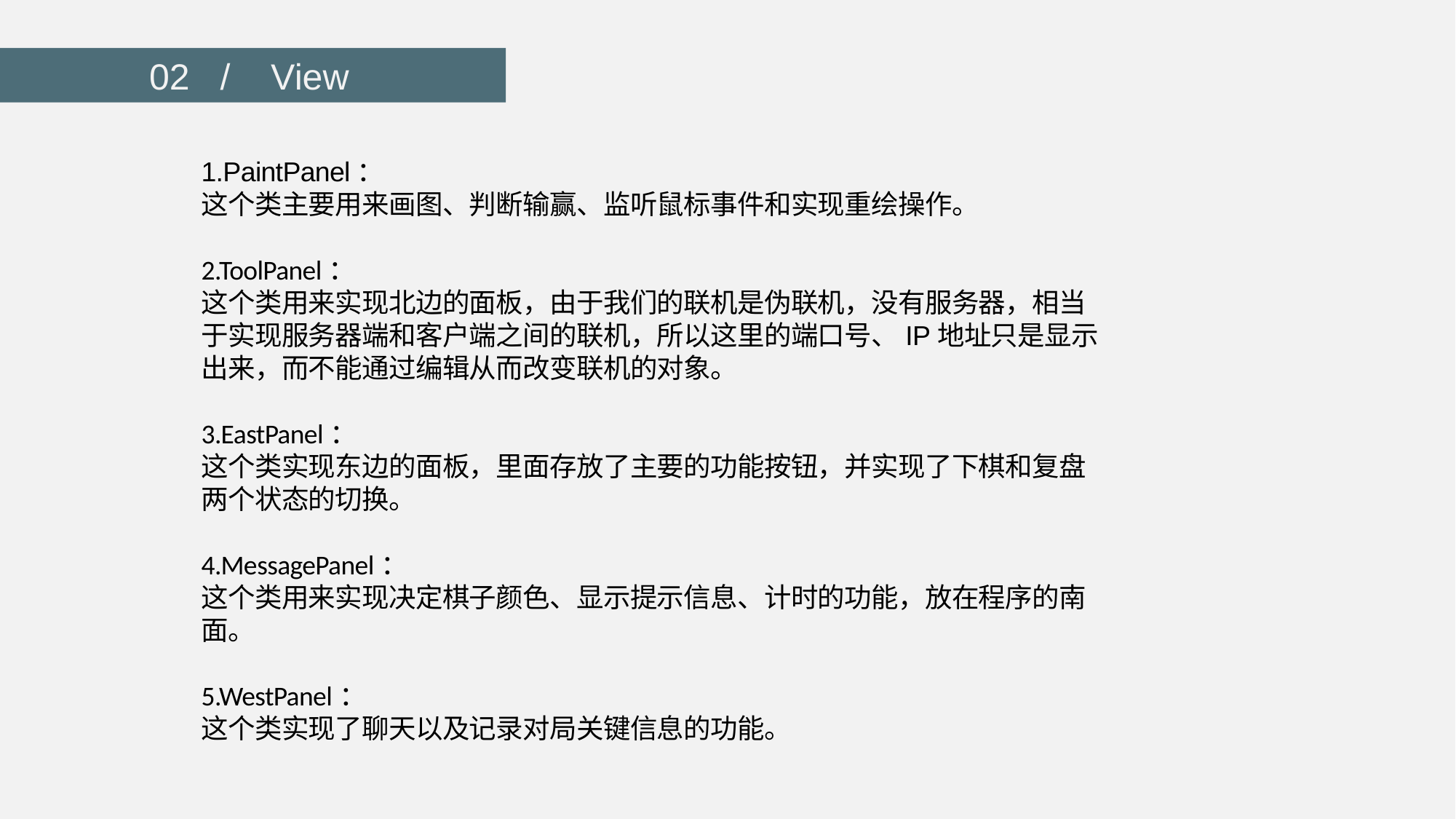

02   /    View
1.PaintPanel：
这个类主要用来画图、判断输赢、监听鼠标事件和实现重绘操作。

2.ToolPanel：
这个类用来实现北边的面板，由于我们的联机是伪联机，没有服务器，相当于实现服务器端和客户端之间的联机，所以这里的端口号、IP地址只是显示出来，而不能通过编辑从而改变联机的对象。

3.EastPanel：
这个类实现东边的面板，里面存放了主要的功能按钮，并实现了下棋和复盘两个状态的切换。

4.MessagePanel：
这个类用来实现决定棋子颜色、显示提示信息、计时的功能，放在程序的南面。

5.WestPanel：
这个类实现了聊天以及记录对局关键信息的功能。